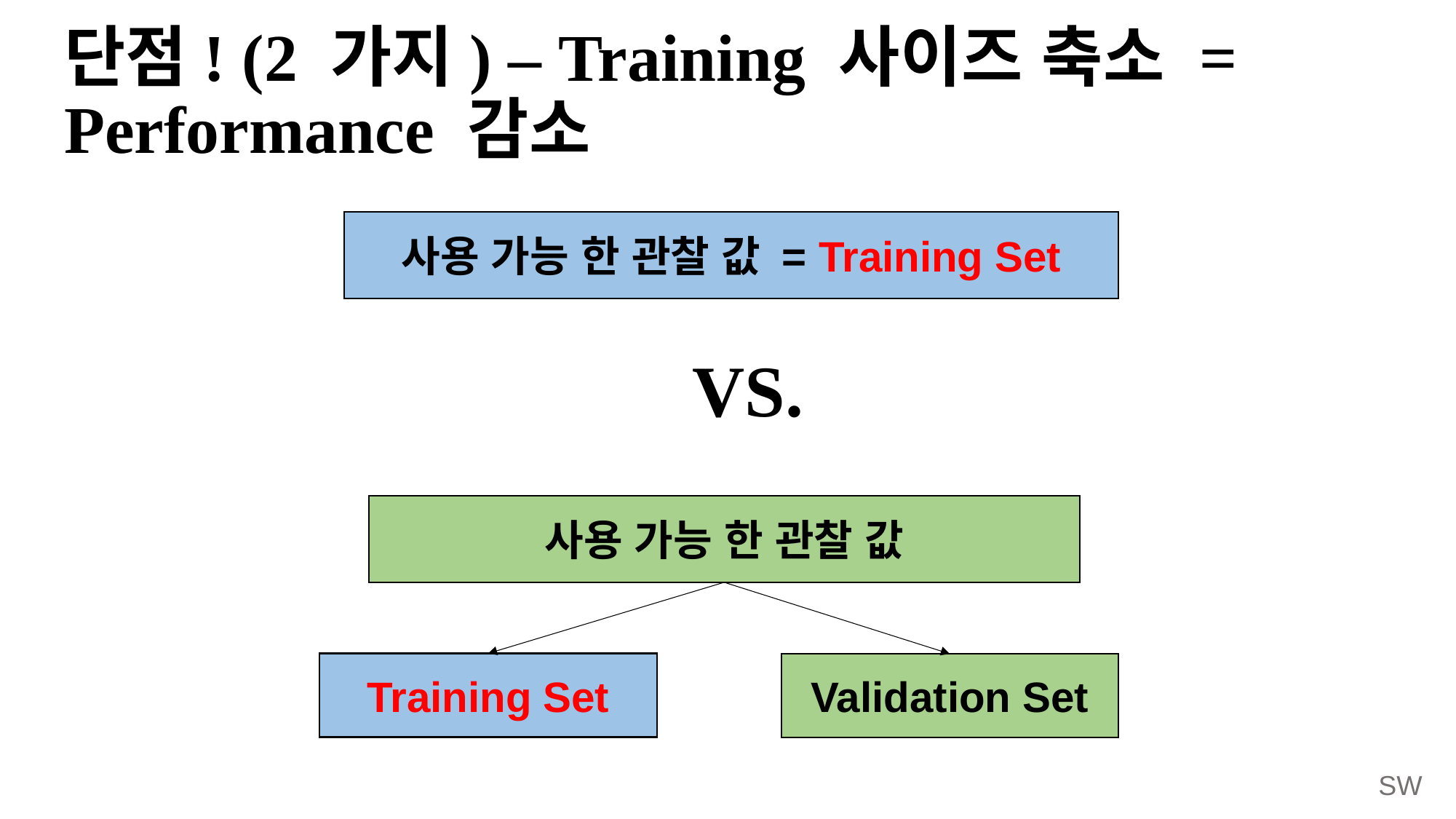

단점! (2 가지) – Training 사이즈 축소 = Performance 감소
사용 가능 한 관찰 값 = Training Set
VS.
사용 가능 한 관찰 값
Training Set
Validation Set